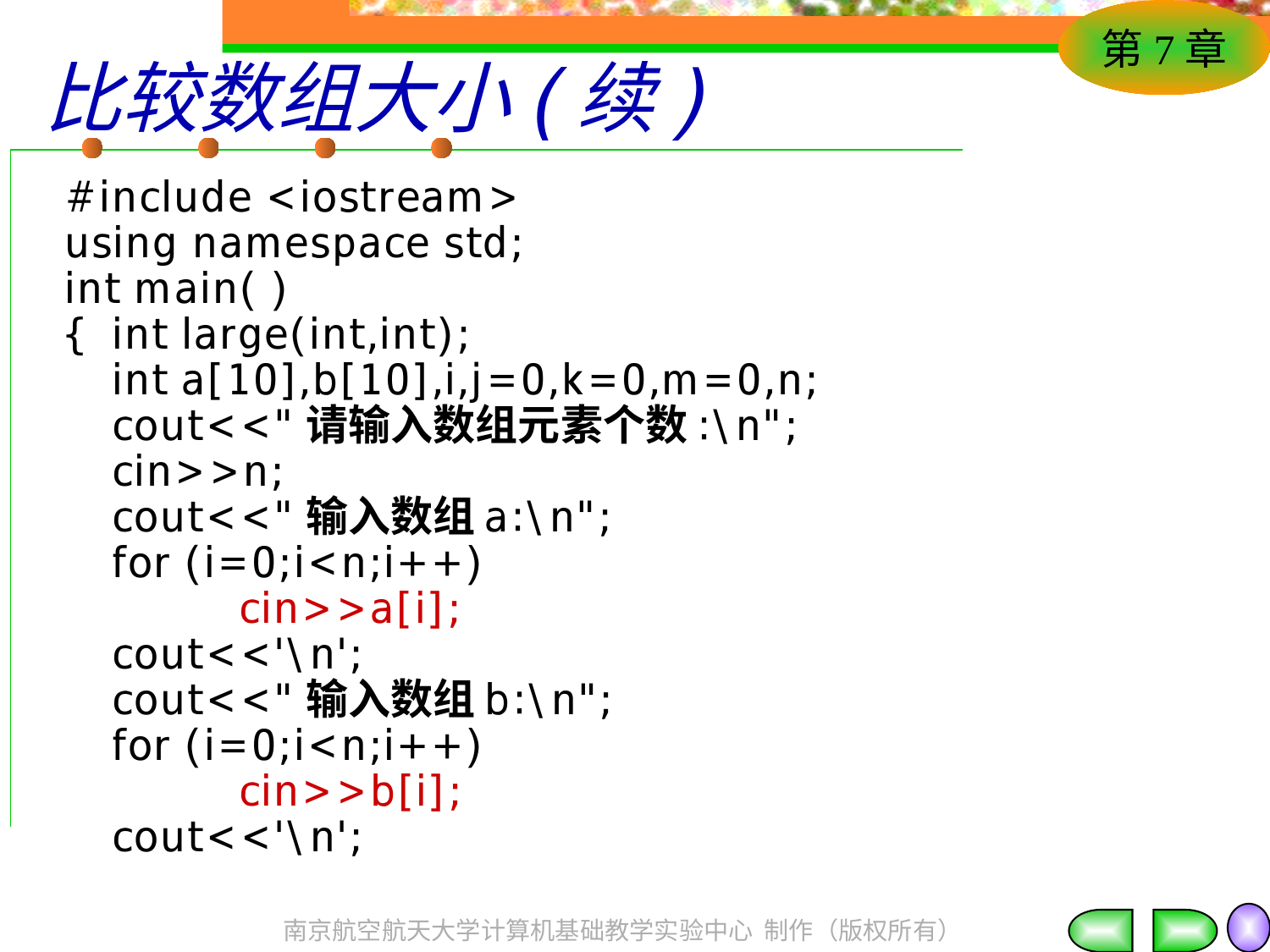

# 比较数组大小(续)
#include <iostream>
using namespace std;
int main( )
{	int large(int,int);
	int a[10],b[10],i,j=0,k=0,m=0,n;
	cout<<"请输入数组元素个数:\n";
	cin>>n;
	cout<<"输入数组a:\n";
	for (i=0;i<n;i++)
		cin>>a[i];
	cout<<'\n';
	cout<<"输入数组b:\n";
	for (i=0;i<n;i++)
		cin>>b[i];
	cout<<'\n';